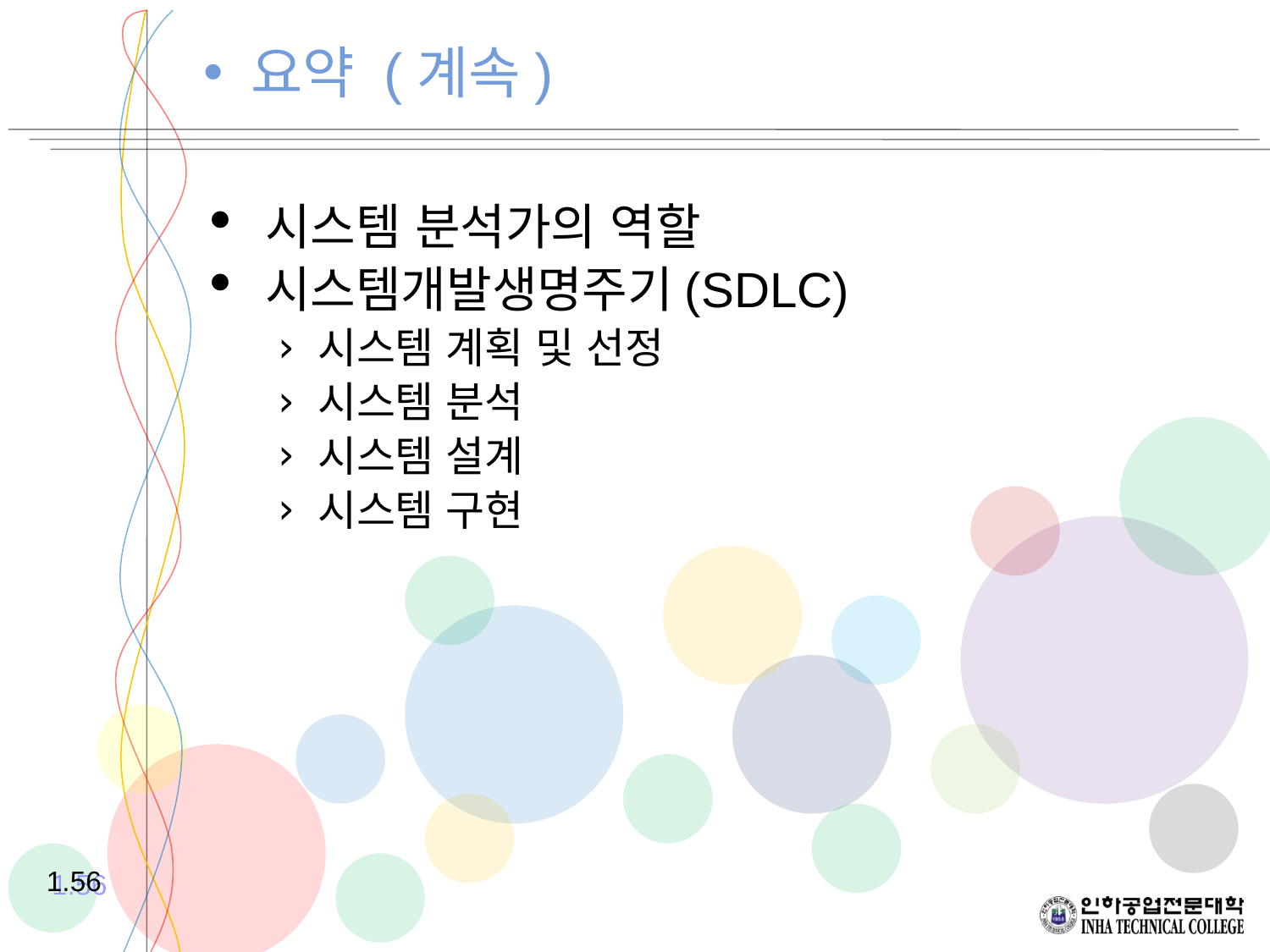

시스템 분석가의 역할
시스템개발생명주기(SDLC)
시스템 계획 및 선정
시스템 분석
시스템 설계
시스템 구현

요약 (계속)
1.56